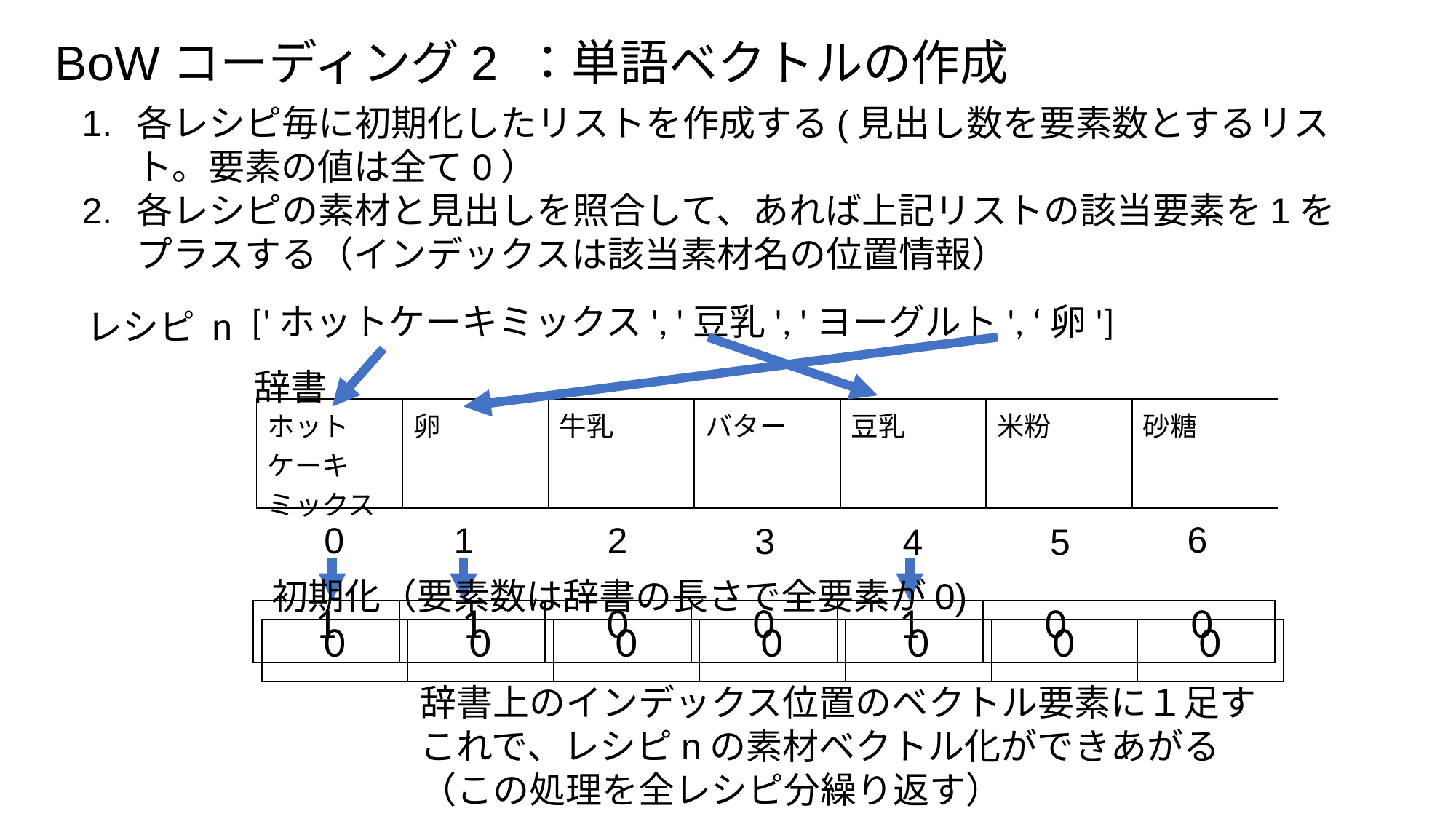

BoWコーディング2 ：単語ベクトルの作成
各レシピ毎に初期化したリストを作成する(見出し数を要素数とするリスト。要素の値は全て0）
各レシピの素材と見出しを照合して、あれば上記リストの該当要素を1をプラスする（インデックスは該当素材名の位置情報）
['ホットケーキミックス', '豆乳', 'ヨーグルト', ‘卵']
レシピ n
辞書
| ホットケーキミックス | 卵 | 牛乳 | バター | 豆乳 | 米粉 | 砂糖 |
| --- | --- | --- | --- | --- | --- | --- |
6
2
0
1
3
4
5
初期化（要素数は辞書の長さで全要素が0)
| 1 | 1 | 0 | 0 | 1 | 0 | 0 |
| --- | --- | --- | --- | --- | --- | --- |
| 0 | 0 | 0 | 0 | 0 | 0 | 0 |
| --- | --- | --- | --- | --- | --- | --- |
辞書上のインデックス位置のベクトル要素に１足す
これで、レシピnの素材ベクトル化ができあがる
（この処理を全レシピ分繰り返す）